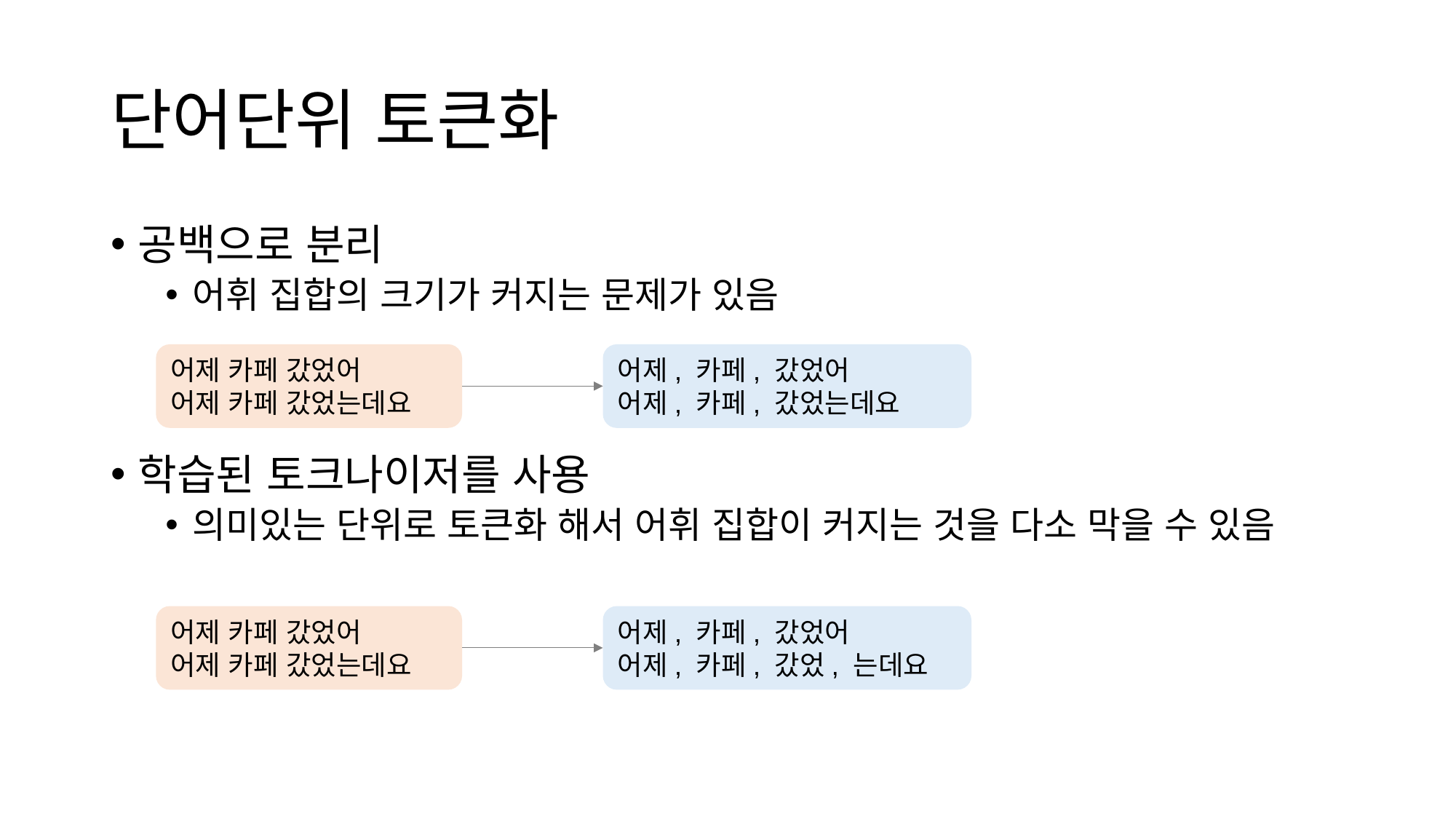

# 단어단위 토큰화
공백으로 분리
어휘 집합의 크기가 커지는 문제가 있음

학습된 토크나이저를 사용
의미있는 단위로 토큰화 해서 어휘 집합이 커지는 것을 다소 막을 수 있음
어제 카페 갔었어
어제 카페 갔었는데요
어제, 카페, 갔었어
어제, 카페, 갔었는데요
어제 카페 갔었어
어제 카페 갔었는데요
어제, 카페, 갔었어
어제, 카페, 갔었, 는데요